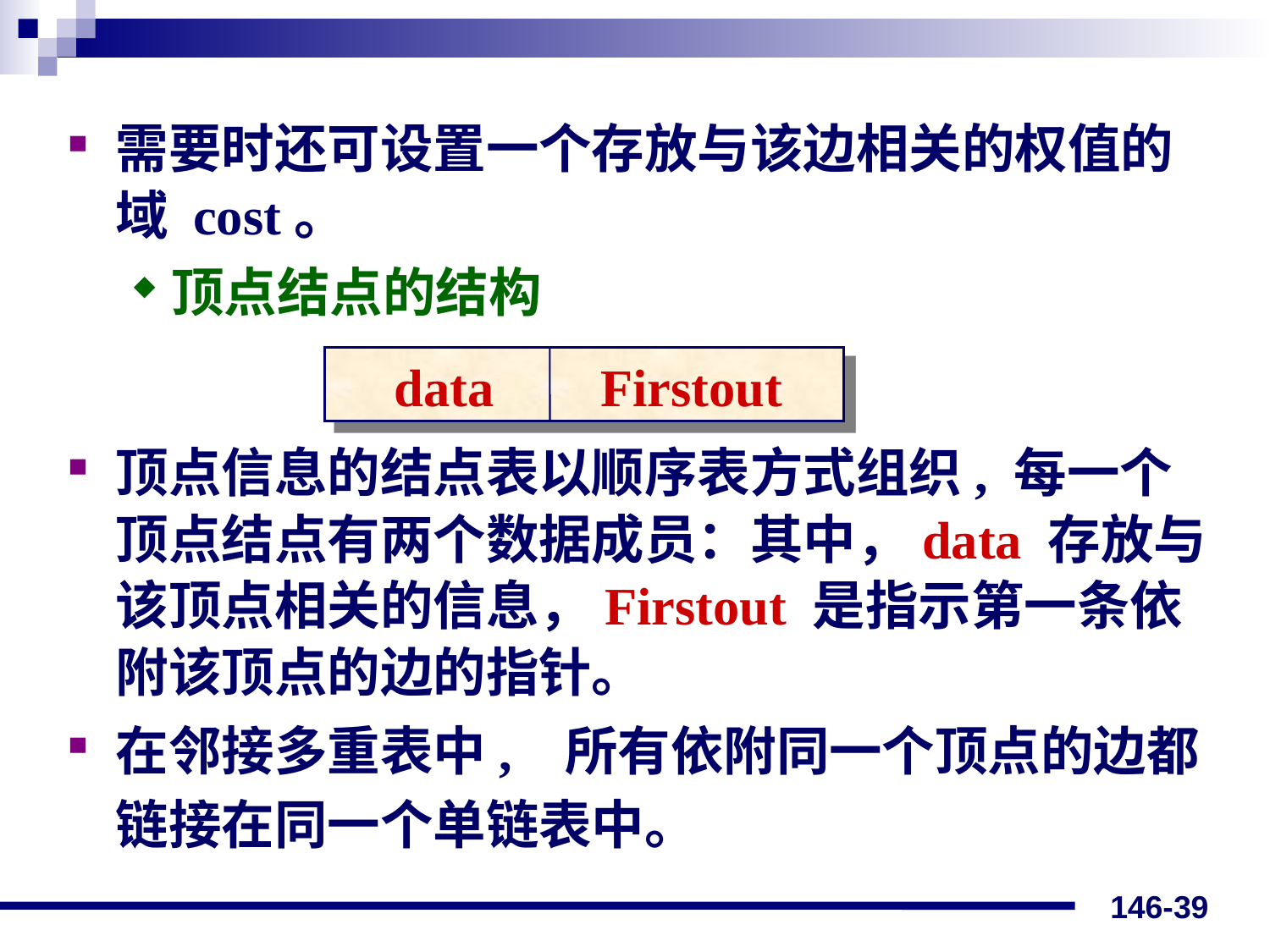

需要时还可设置一个存放与该边相关的权值的域 cost。
顶点结点的结构

顶点信息的结点表以顺序表方式组织, 每一个顶点结点有两个数据成员：其中，data 存放与该顶点相关的信息，Firstout 是指示第一条依附该顶点的边的指针。
在邻接多重表中,   所有依附同一个顶点的边都链接在同一个单链表中。
    data        Firstout

146-39